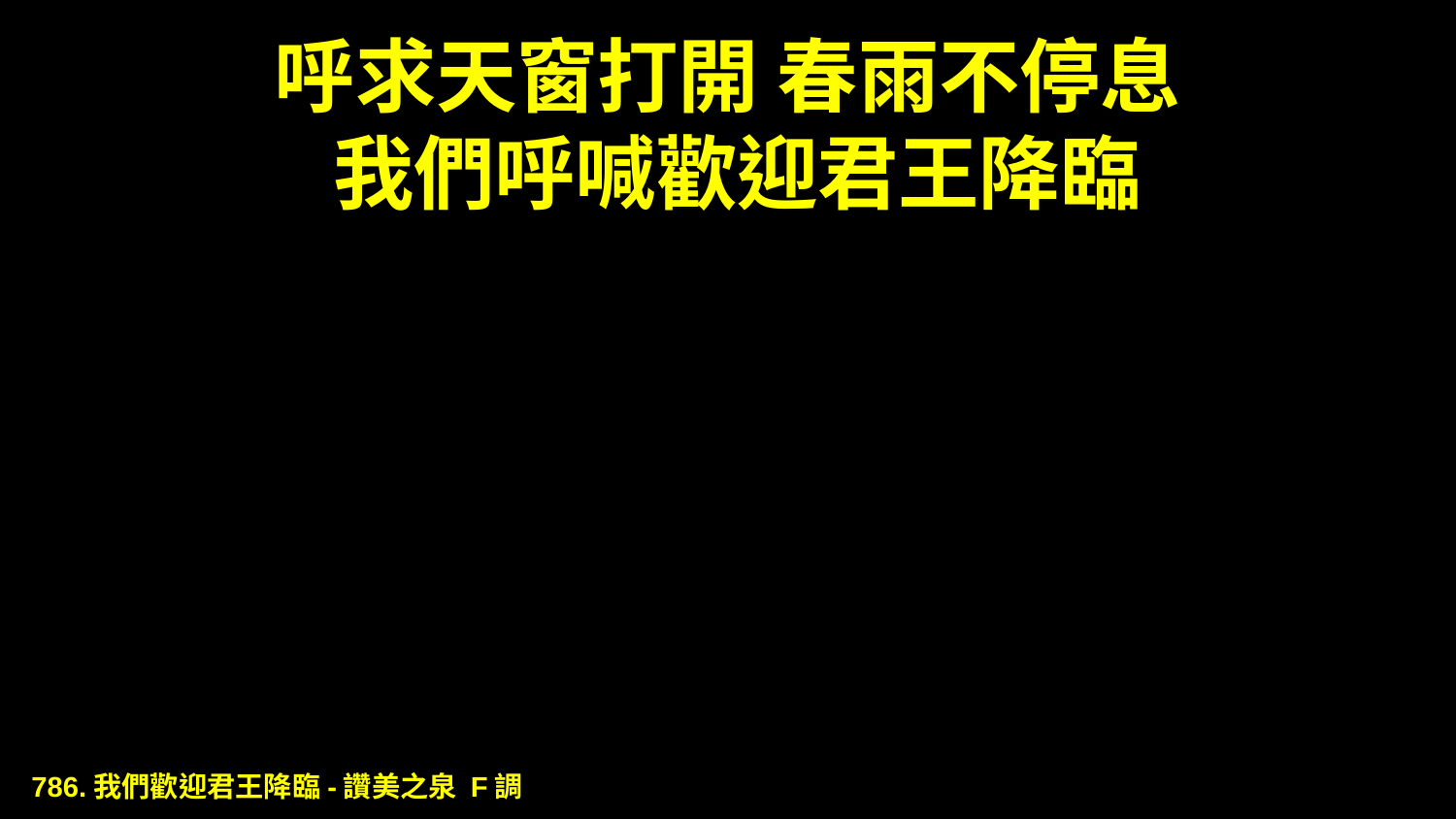

# 呼求天窗打開 春雨不停息 我們呼喊歡迎君王降臨
786.我們歡迎君王降臨-讚美之泉 F調